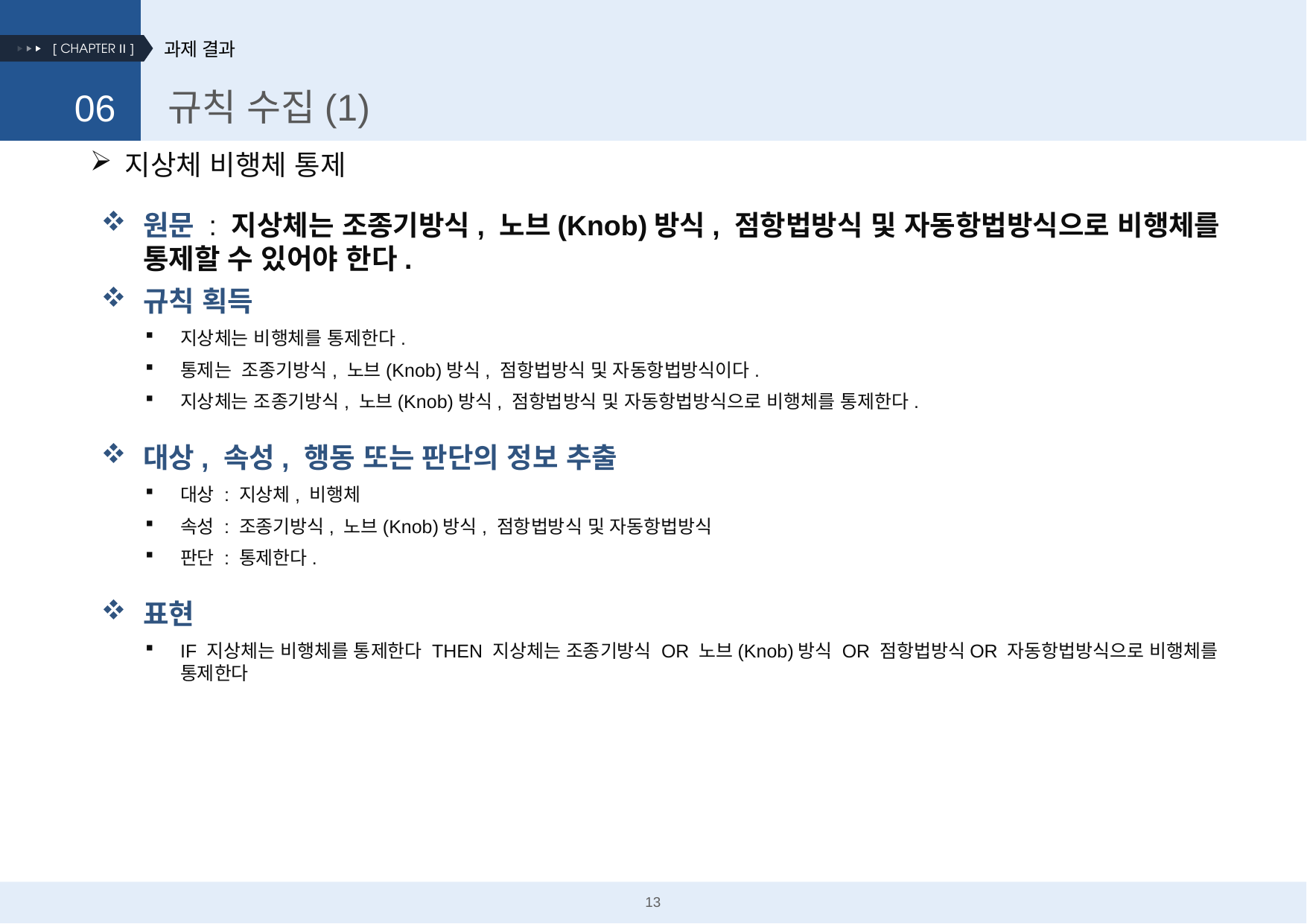

규칙 수집(1)
06
지상체 비행체 통제
원문 : 지상체는 조종기방식, 노브(Knob)방식, 점항법방식 및 자동항법방식으로 비행체를 통제할 수 있어야 한다.
규칙 획득
지상체는 비행체를 통제한다.
통제는  조종기방식, 노브(Knob)방식, 점항법방식 및 자동항법방식이다.
지상체는 조종기방식, 노브(Knob)방식, 점항법방식 및 자동항법방식으로 비행체를 통제한다.
대상, 속성, 행동 또는 판단의 정보 추출
대상 : 지상체, 비행체
속성 : 조종기방식, 노브(Knob)방식, 점항법방식 및 자동항법방식
판단 : 통제한다.
표현
IF 지상체는 비행체를 통제한다 THEN 지상체는 조종기방식 OR 노브(Knob)방식 OR 점항법방식OR 자동항법방식으로 비행체를 통제한다